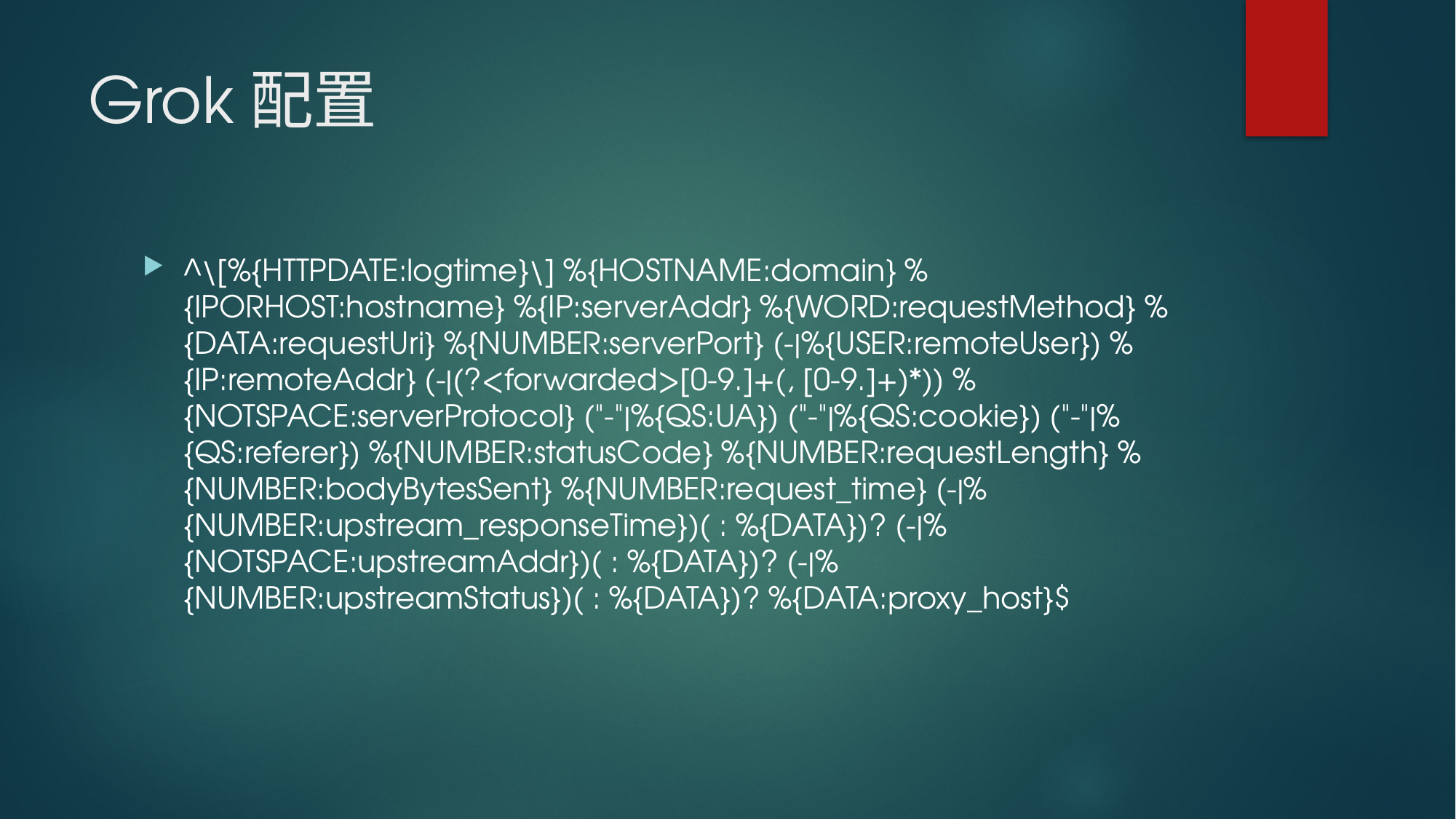

# Grok配置
^\[%{HTTPDATE:logtime}\] %{HOSTNAME:domain} %{IPORHOST:hostname} %{IP:serverAddr} %{WORD:requestMethod} %{DATA:requestUri} %{NUMBER:serverPort} (-|%{USER:remoteUser}) %{IP:remoteAddr} (-|(?<forwarded>[0-9.]+(, [0-9.]+)*)) %{NOTSPACE:serverProtocol} ("-"|%{QS:UA}) ("-"|%{QS:cookie}) ("-"|%{QS:referer}) %{NUMBER:statusCode} %{NUMBER:requestLength} %{NUMBER:bodyBytesSent} %{NUMBER:request_time} (-|%{NUMBER:upstream_responseTime})( : %{DATA})? (-|%{NOTSPACE:upstreamAddr})( : %{DATA})? (-|%{NUMBER:upstreamStatus})( : %{DATA})? %{DATA:proxy_host}$